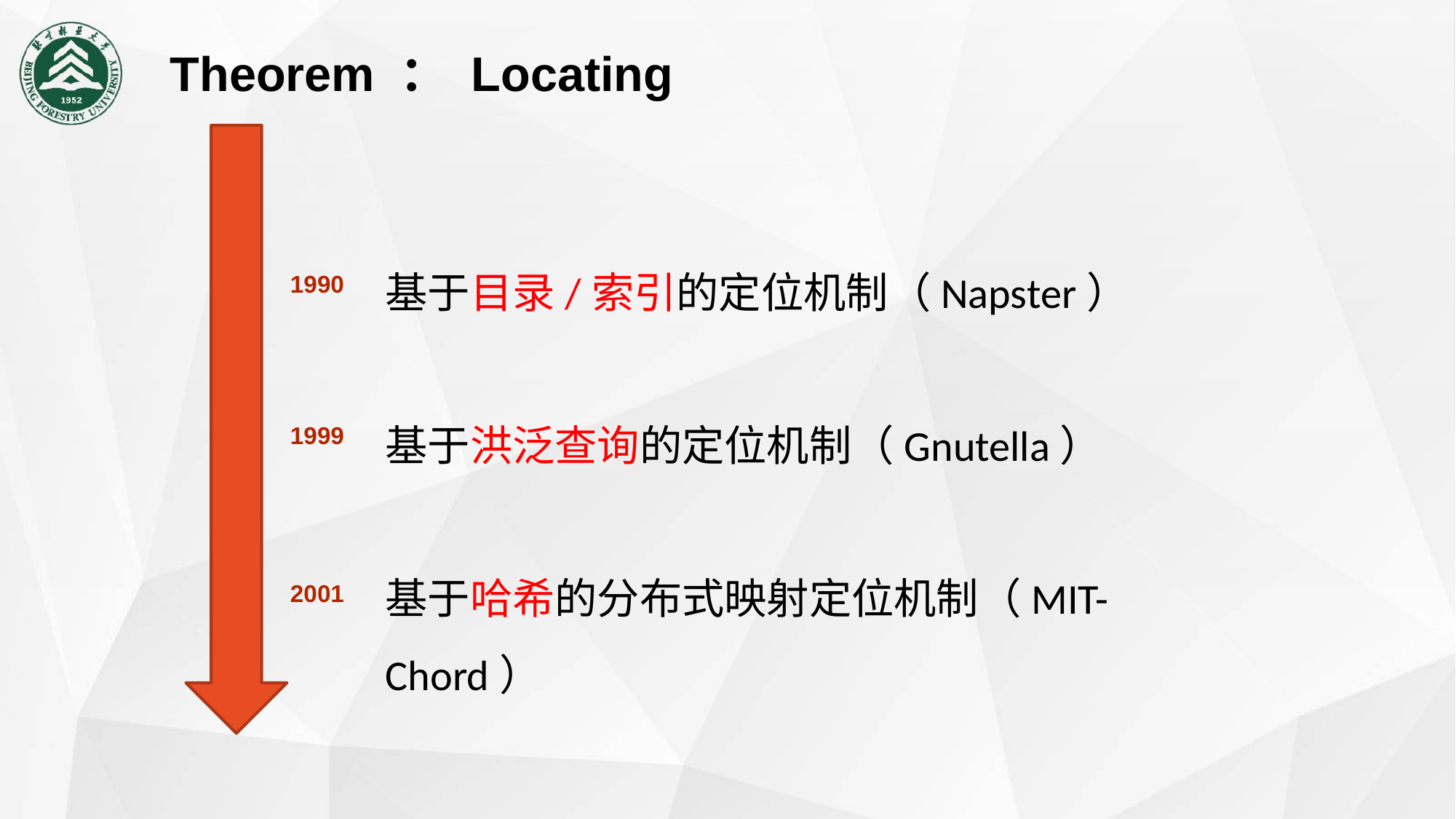

Theorem ： Locating

基于目录/索引的定位机制（Napster）

基于洪泛查询的定位机制（Gnutella）

基于哈希的分布式映射定位机制（MIT-Chord）
1990
1999
2001